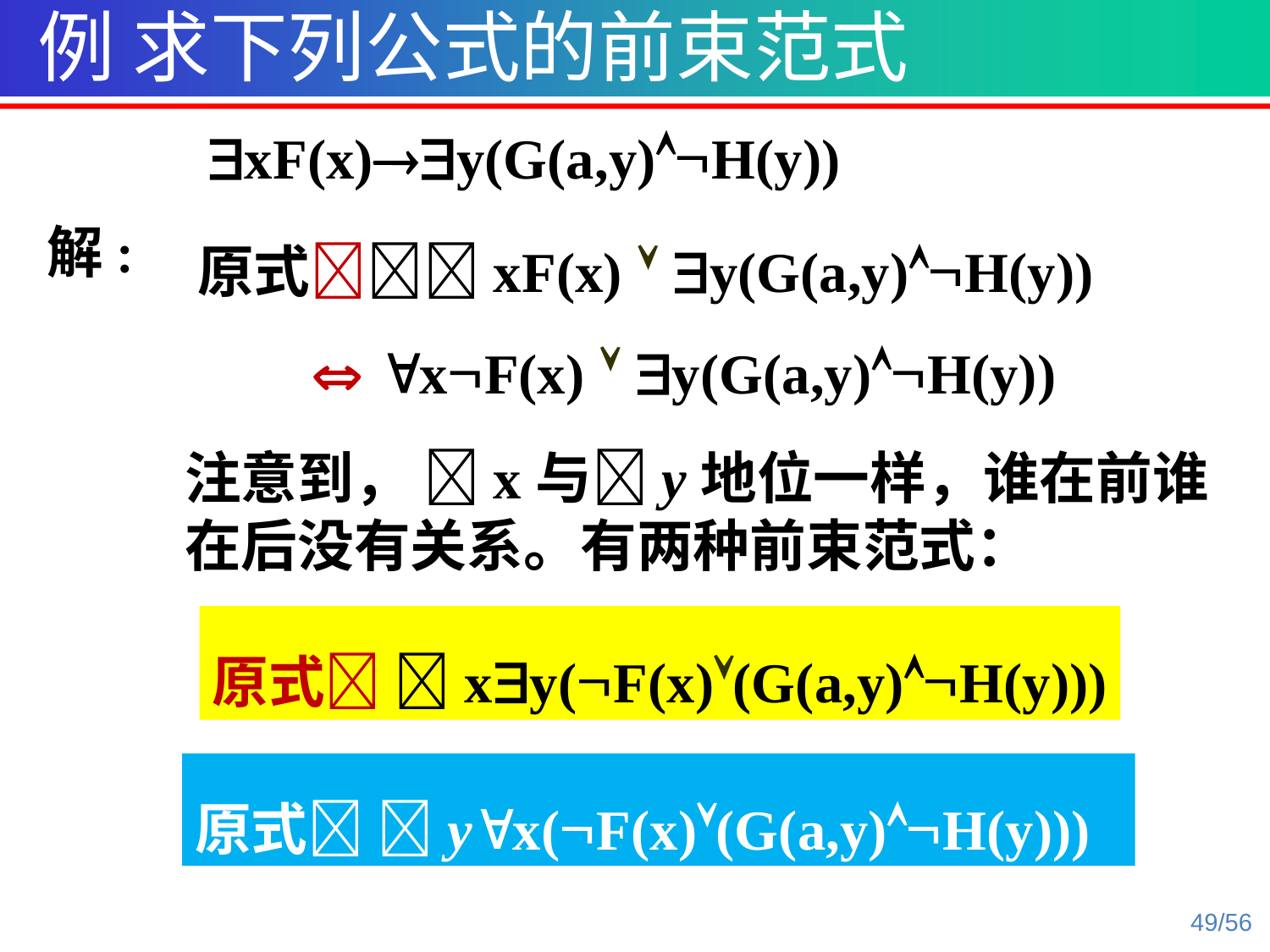

例 求下列公式的前束范式
∃xF(x)→∃y(G(a,y)∧¬H(y))
原式⇔¬∃xF(x) ∨ ∃y(G(a,y)∧¬H(y))
        ⇔ ∀x¬F(x) ∨ ∃y(G(a,y)∧¬H(y))
解:
注意到， ∀x与∃y地位一样，谁在前谁在后没有关系。有两种前束范式：
原式⇔ ∀x∃y(¬F(x)∨(G(a,y)∧¬H(y)))
原式⇔ ∃y∀x(¬F(x)∨(G(a,y)∧¬H(y)))
49/56